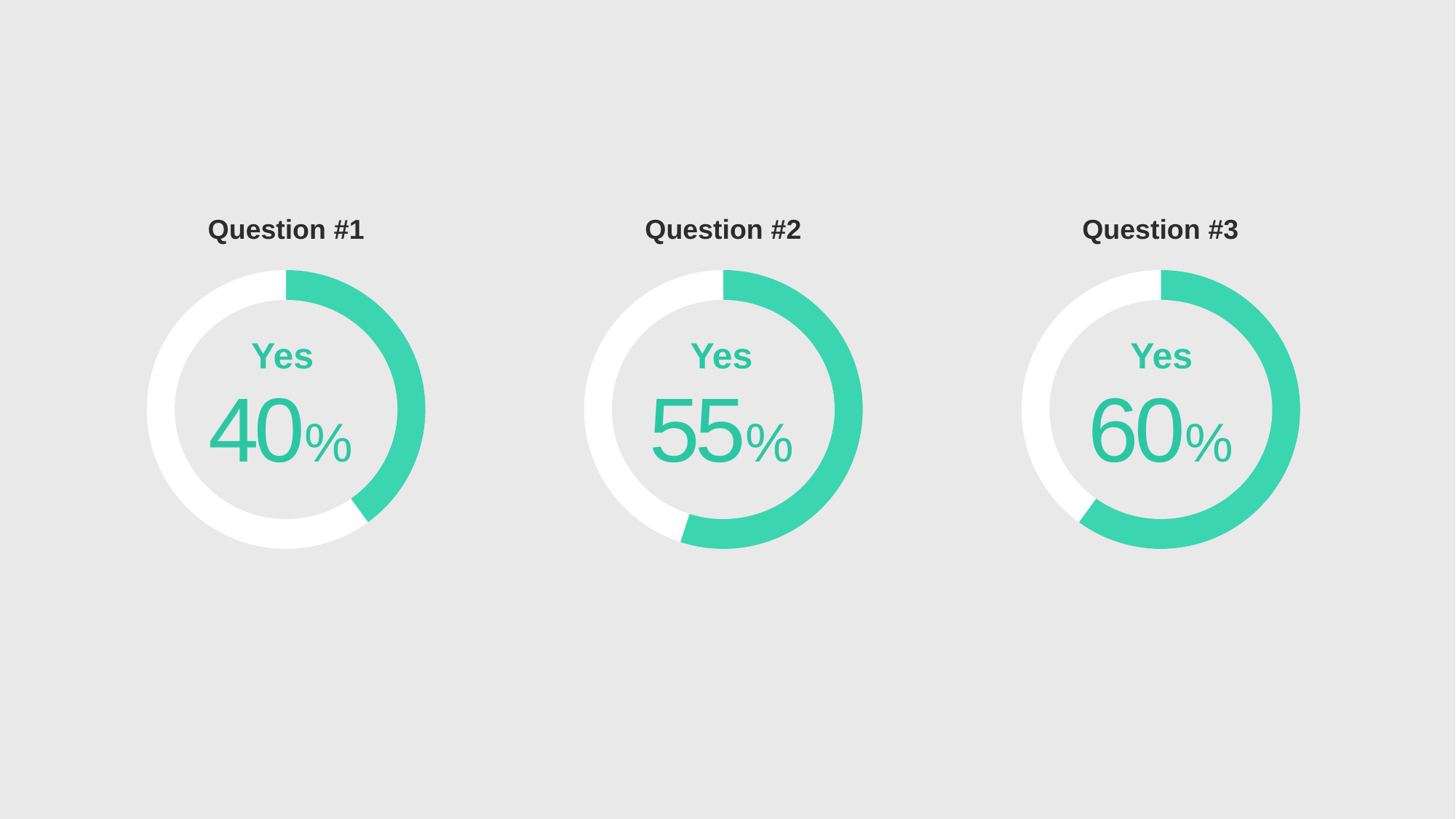

Question #1
Question #2
Question #3

### Chart

| Category | 列1 |
|---|---|
|  | 40.0 |
|  | 60.0 |

### Chart

| Category | 列1 |
|---|---|
|  | 55.0 |
|  | 45.0 |

### Chart

| Category | 列1 |
|---|---|
|  | 60.0 |
|  | 40.0 |

Yes
Yes
Yes
40%
55%
60%